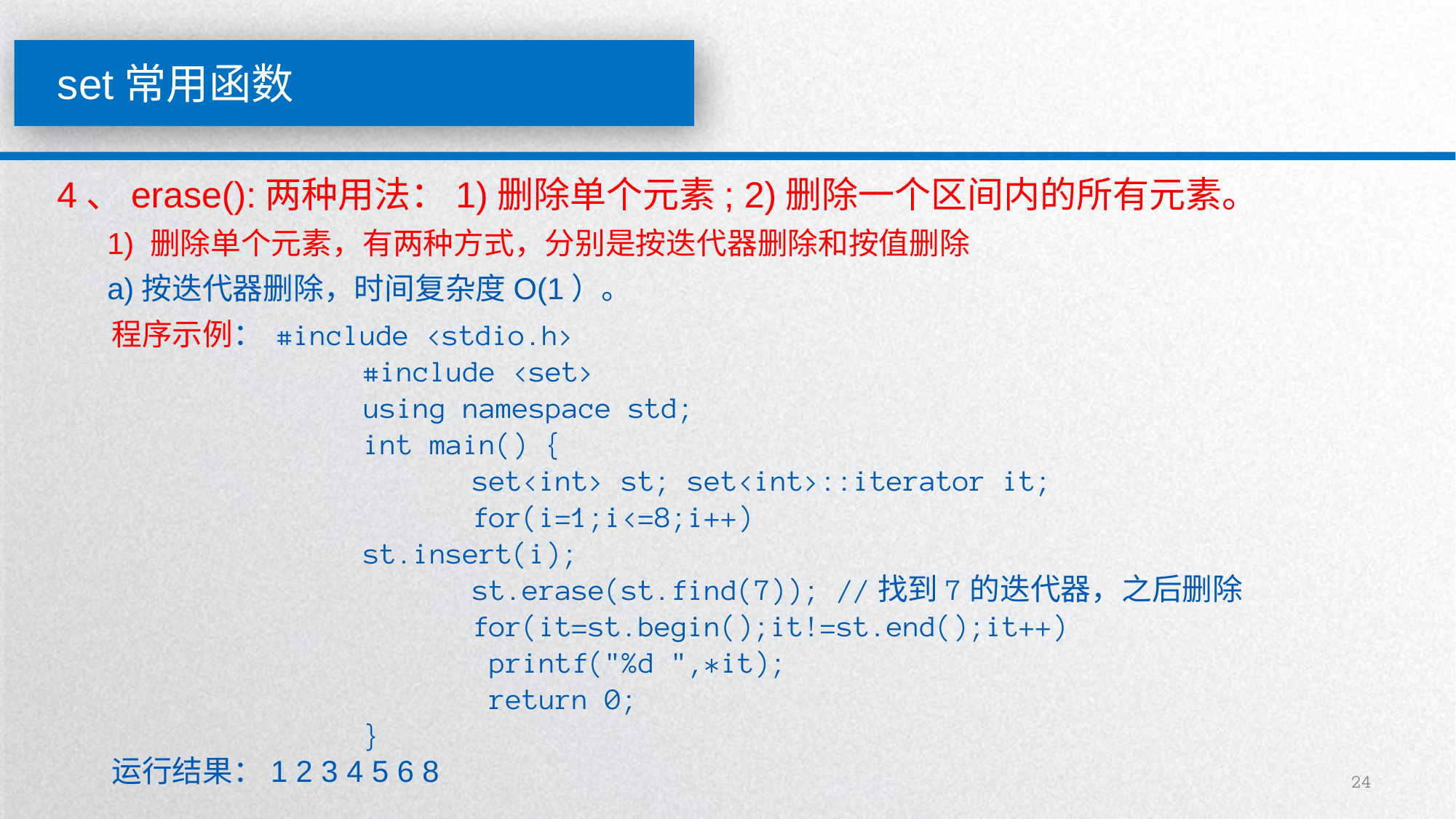

set常用函数
4、erase():两种用法：1)删除单个元素; 2)删除一个区间内的所有元素。
      1) 删除单个元素，有两种方式，分别是按迭代器删除和按值删除
      a)按迭代器删除，时间复杂度O(1）。
程序示例： #include <stdio.h>
			#include <set>
			using namespace std;
			int main() {
  			 	set<int> st; set<int>::iterator it;
   			for(i=1;i<=8;i++)
      		st.insert(i);
   			st.erase(st.find(7)); //找到7的迭代器，之后删除
				for(it=st.begin();it!=st.end();it++)
     			 printf("%d ",*it);
  				 return 0;
			}
运行结果：1 2 3 4 5 6 8
24